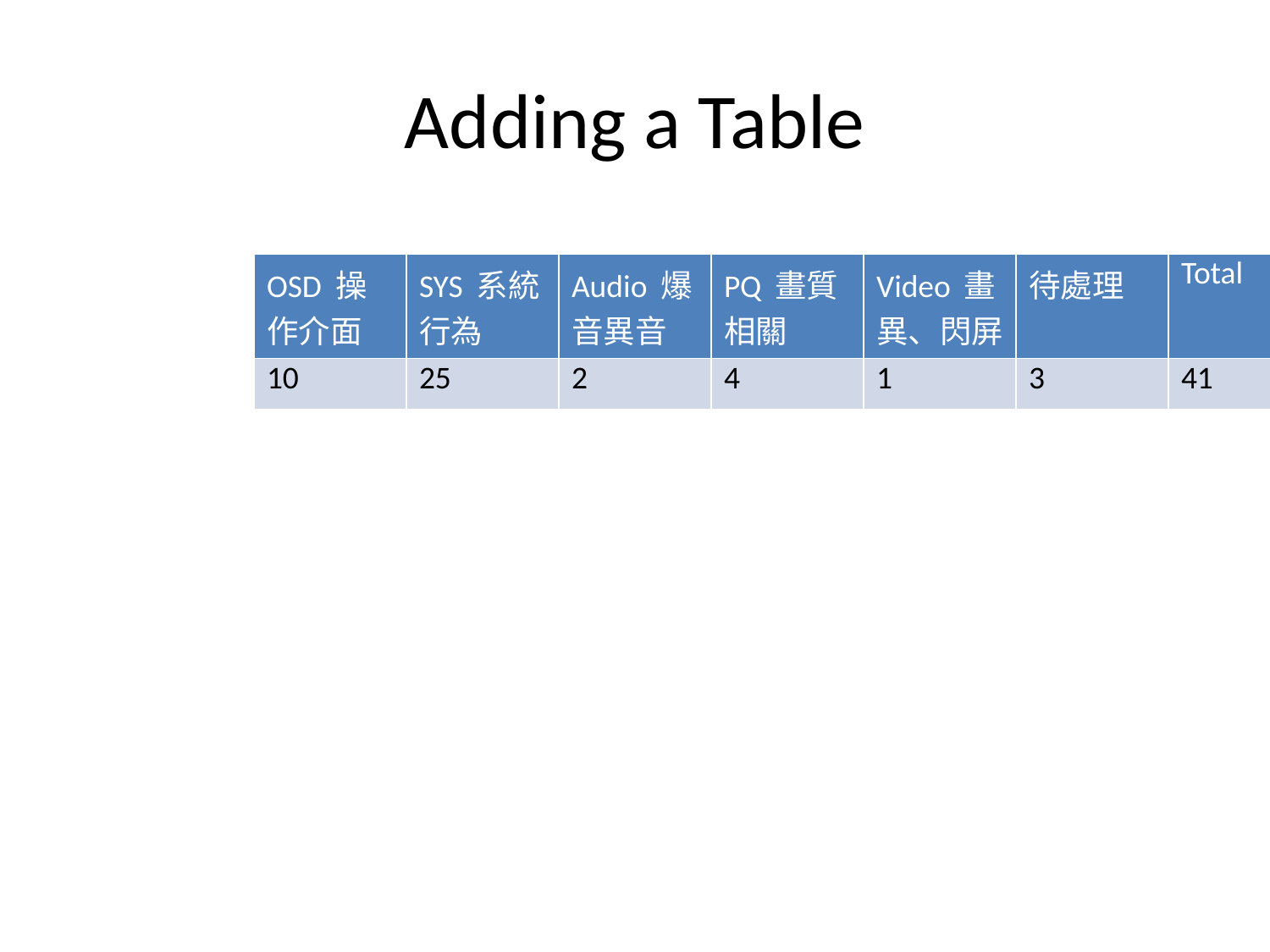

# Adding a Table
| OSD 操作介面 | SYS 系統行為 | Audio 爆音異音 | PQ 畫質相關 | Video 畫異、閃屏 | 待處理 | Total |
| --- | --- | --- | --- | --- | --- | --- |
| 10 | 25 | 2 | 4 | 1 | 3 | 41 |